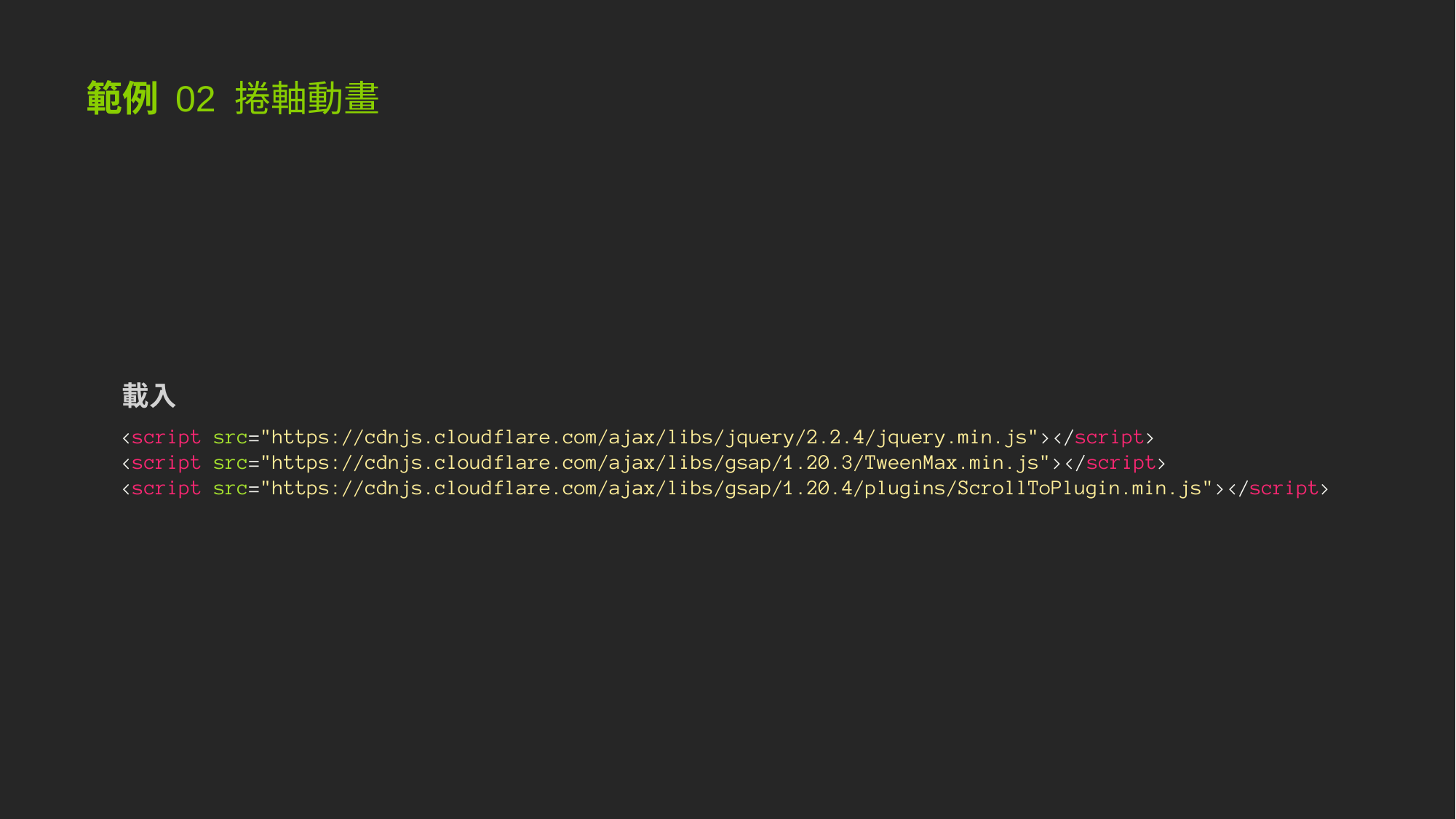

範例 02 捲軸動畫
載入
<script src="https://cdnjs.cloudflare.com/ajax/libs/jquery/2.2.4/jquery.min.js"></script>
<script src="https://cdnjs.cloudflare.com/ajax/libs/gsap/1.20.3/TweenMax.min.js"></script>
<script src="https://cdnjs.cloudflare.com/ajax/libs/gsap/1.20.4/plugins/ScrollToPlugin.min.js"></script>